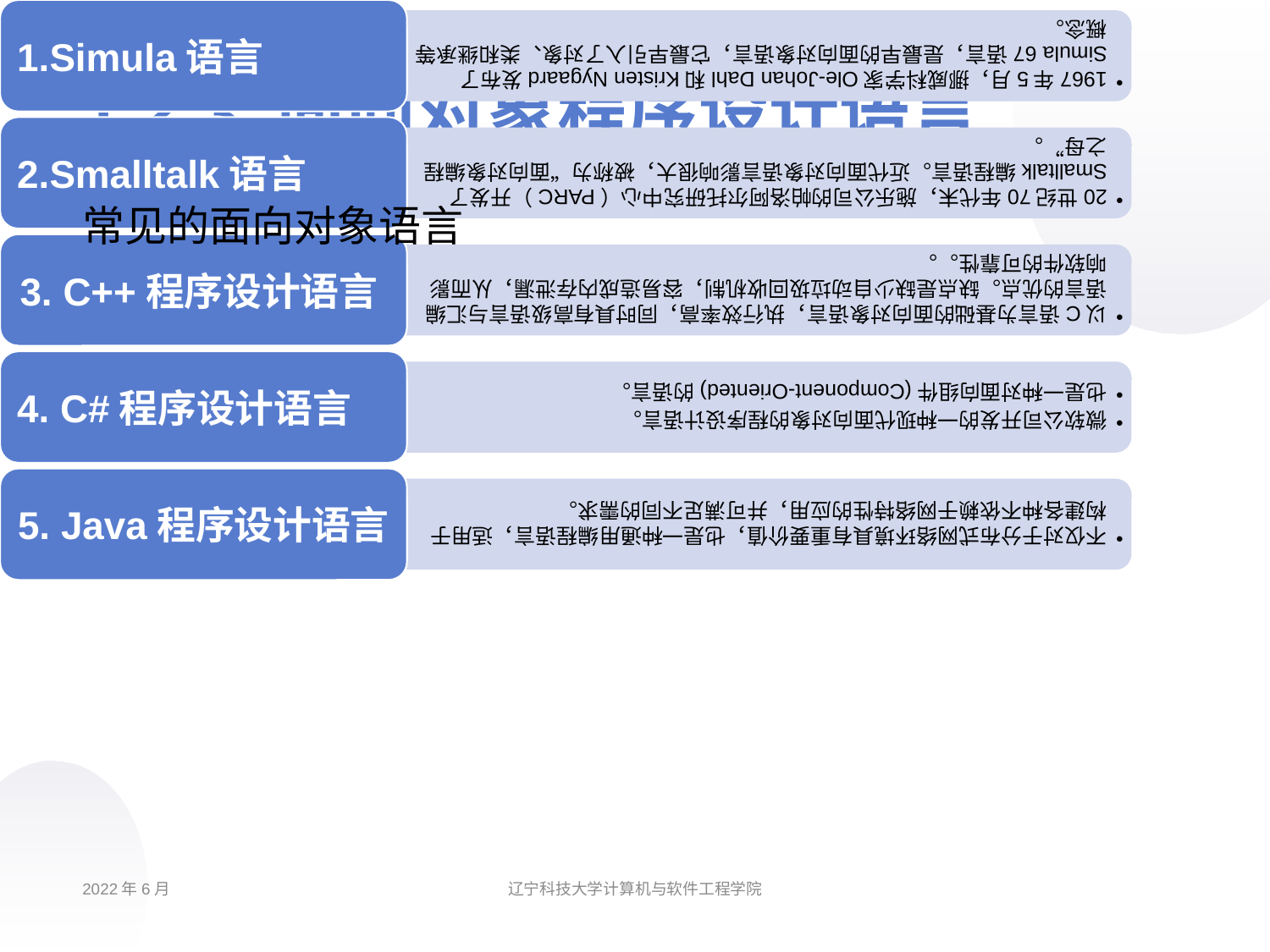

# 1.2.3 面向对象程序设计语言
常见的面向对象语言
1967年5月，挪威科学家Ole-Johan Dahl和Kristen Nygaard发布了Simula 67语言，是最早的面向对象语言，它最早引入了对象、类和继承等概念。
1.Simula语言
20世纪70年代末，施乐公司的帕洛阿尔托研究中心（PARC）开发了Smalltalk编程语言。近代面向对象语言影响很大，被称为“面向对象编程之母”。
2.Smalltalk语言
以C语言为基础的面向对象语言，执行效率高，同时具有高级语言与汇编语言的优点。缺点是缺少自动垃圾回收机制，容易造成内存泄漏，从而影响软件的可靠性。。
3. C++程序设计语言
微软公司开发的一种现代面向对象的程序设计语言。
也是一种对面向组件(Component-Oriented)的语言。
4. C#程序设计语言
不仅对于分布式网络环境具有重要价值，也是一种通用编程语言，适用于构建各种不依赖于网络特性的应用，并可满足不同的需求。
5. Java程序设计语言

2022年6月
辽宁科技大学计算机与软件工程学院
101